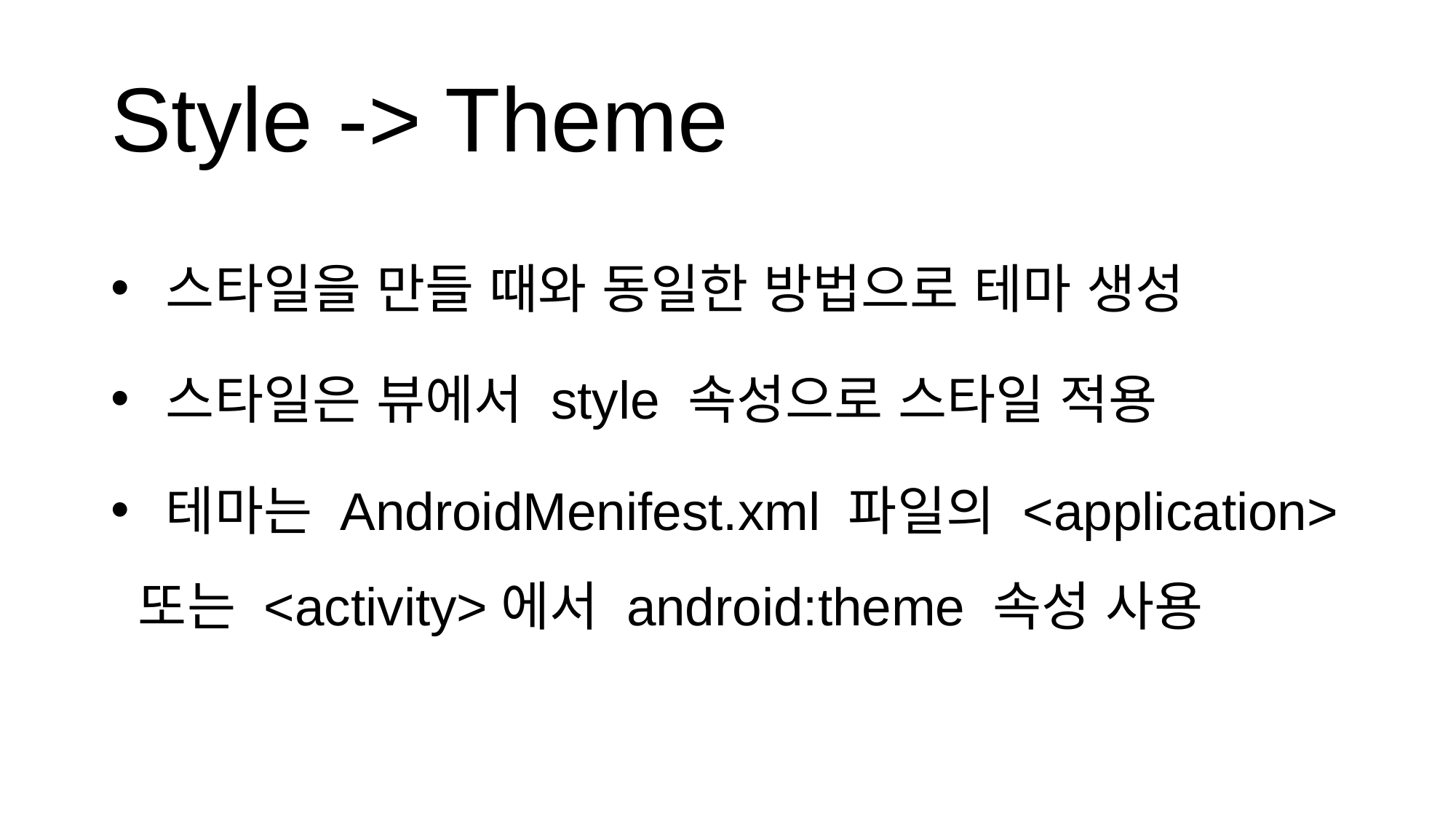

# Style -> Theme
 스타일을 만들 때와 동일한 방법으로 테마 생성
 스타일은 뷰에서 style 속성으로 스타일 적용
 테마는 AndroidMenifest.xml 파일의 <application> 또는 <activity>에서 android:theme 속성 사용